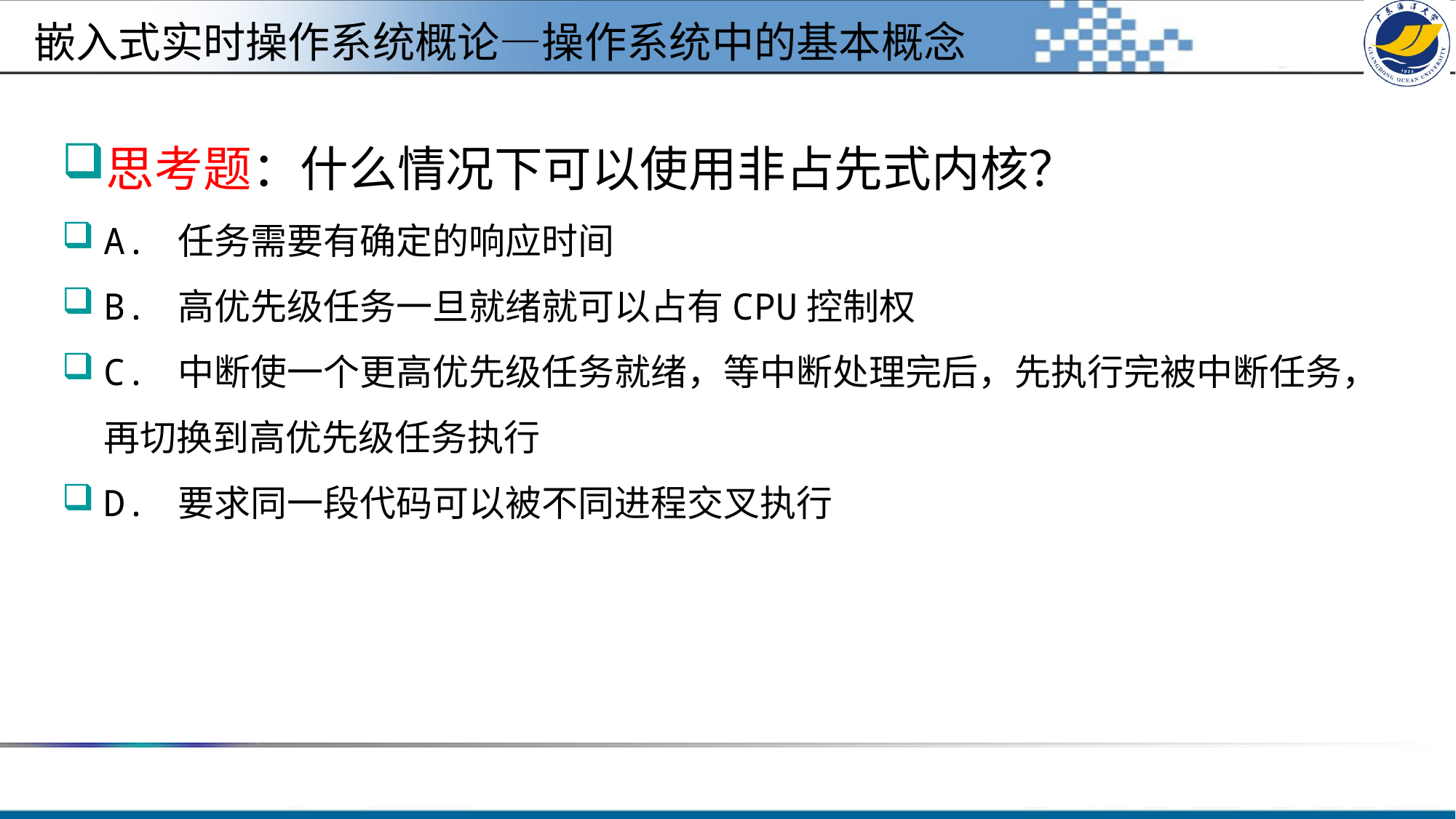

#
嵌入式实时操作系统概论—操作系统中的基本概念
思考题：什么情况下可以使用非占先式内核？
A. 任务需要有确定的响应时间
B. 高优先级任务一旦就绪就可以占有CPU控制权
C. 中断使一个更高优先级任务就绪，等中断处理完后，先执行完被中断任务，再切换到高优先级任务执行
D. 要求同一段代码可以被不同进程交叉执行
15